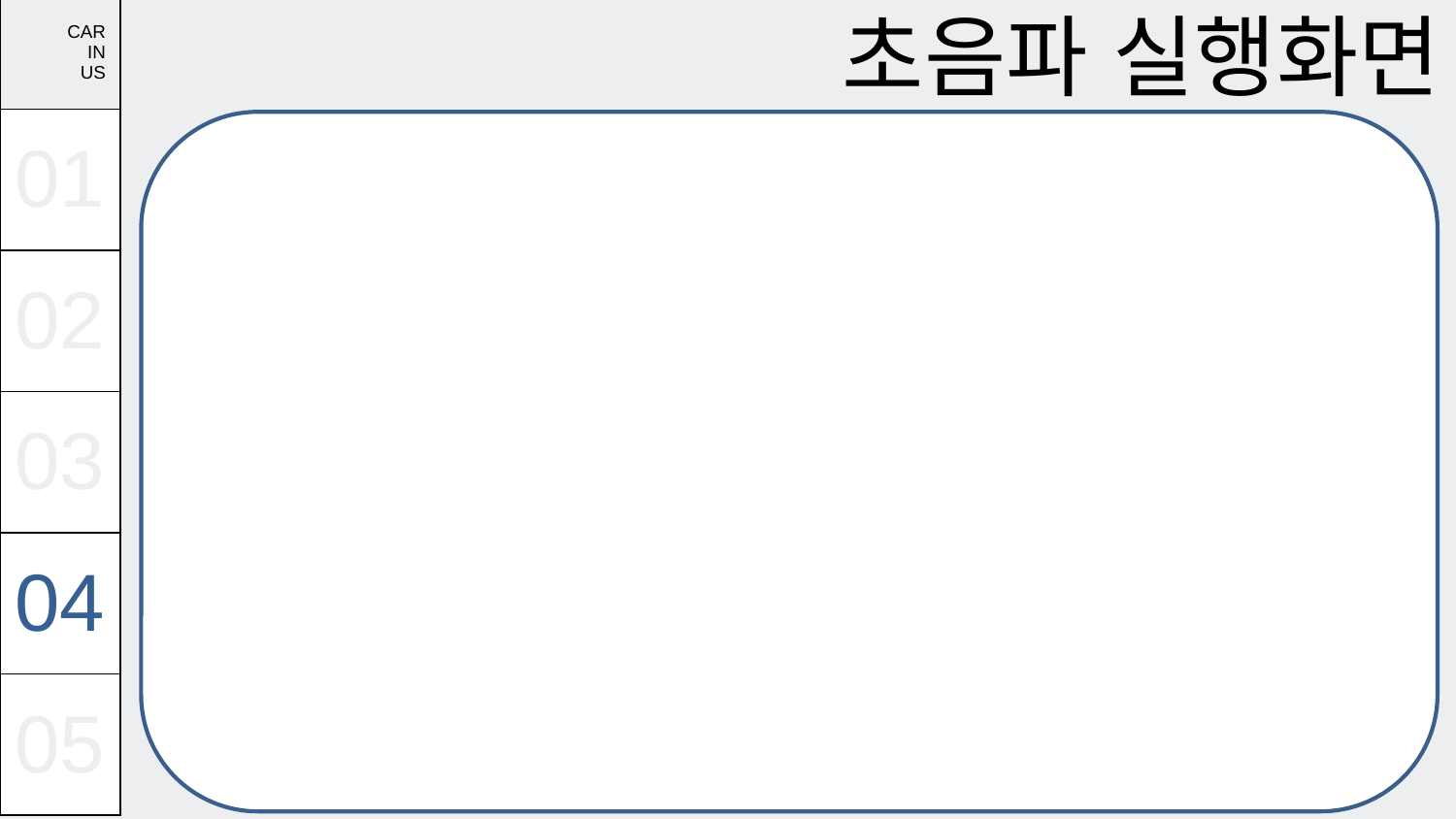

| CAR IN US |
| --- |
| 01 |
| 02 |
| 03 |
| 04 |
| 05 |
초음파 실행화면